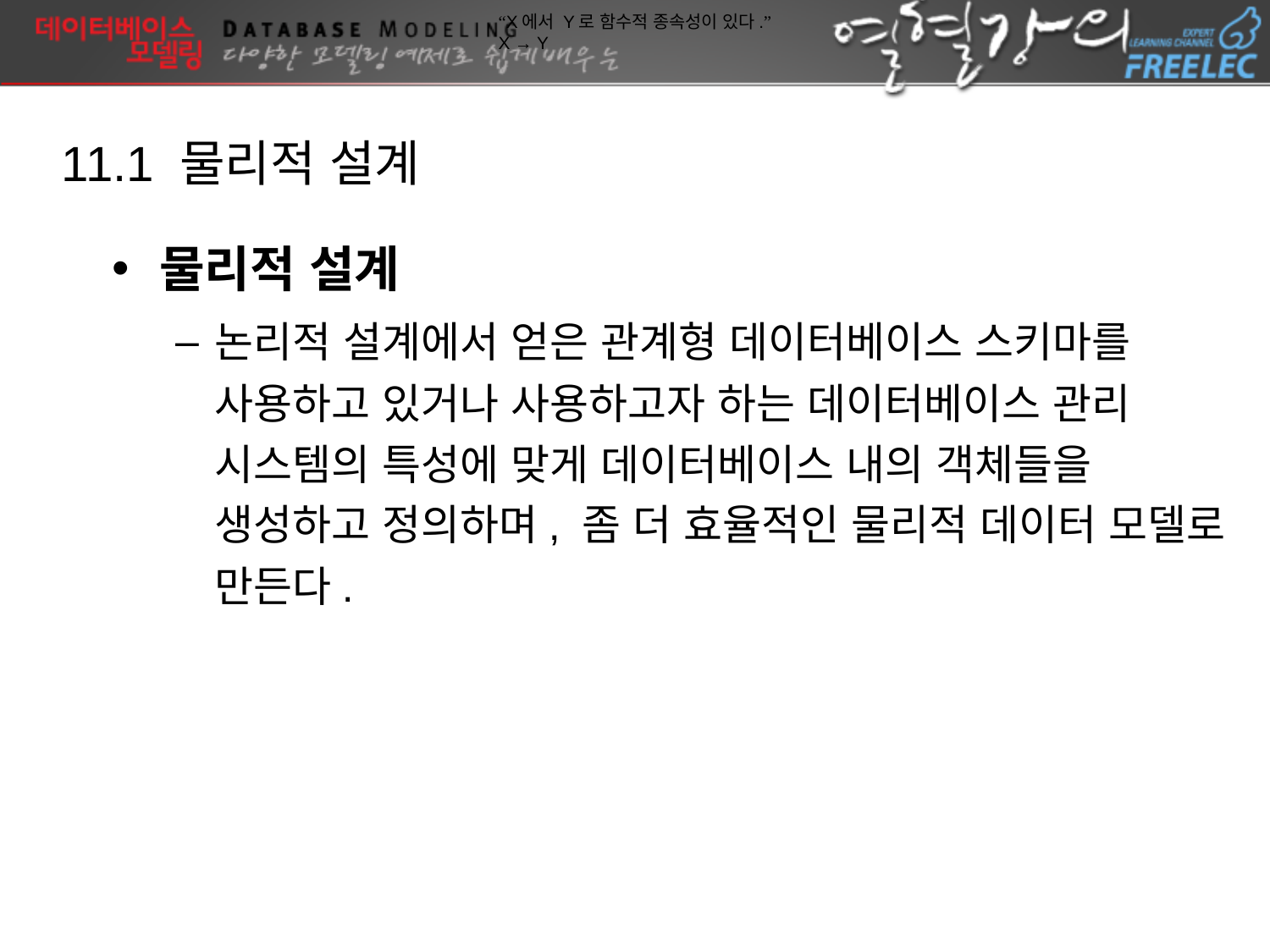

“X에서 Y로 함수적 종속성이 있다.”
X → Y
11.1 물리적 설계
물리적 설계
논리적 설계에서 얻은 관계형 데이터베이스 스키마를 사용하고 있거나 사용하고자 하는 데이터베이스 관리 시스템의 특성에 맞게 데이터베이스 내의 객체들을 생성하고 정의하며, 좀 더 효율적인 물리적 데이터 모델로 만든다.